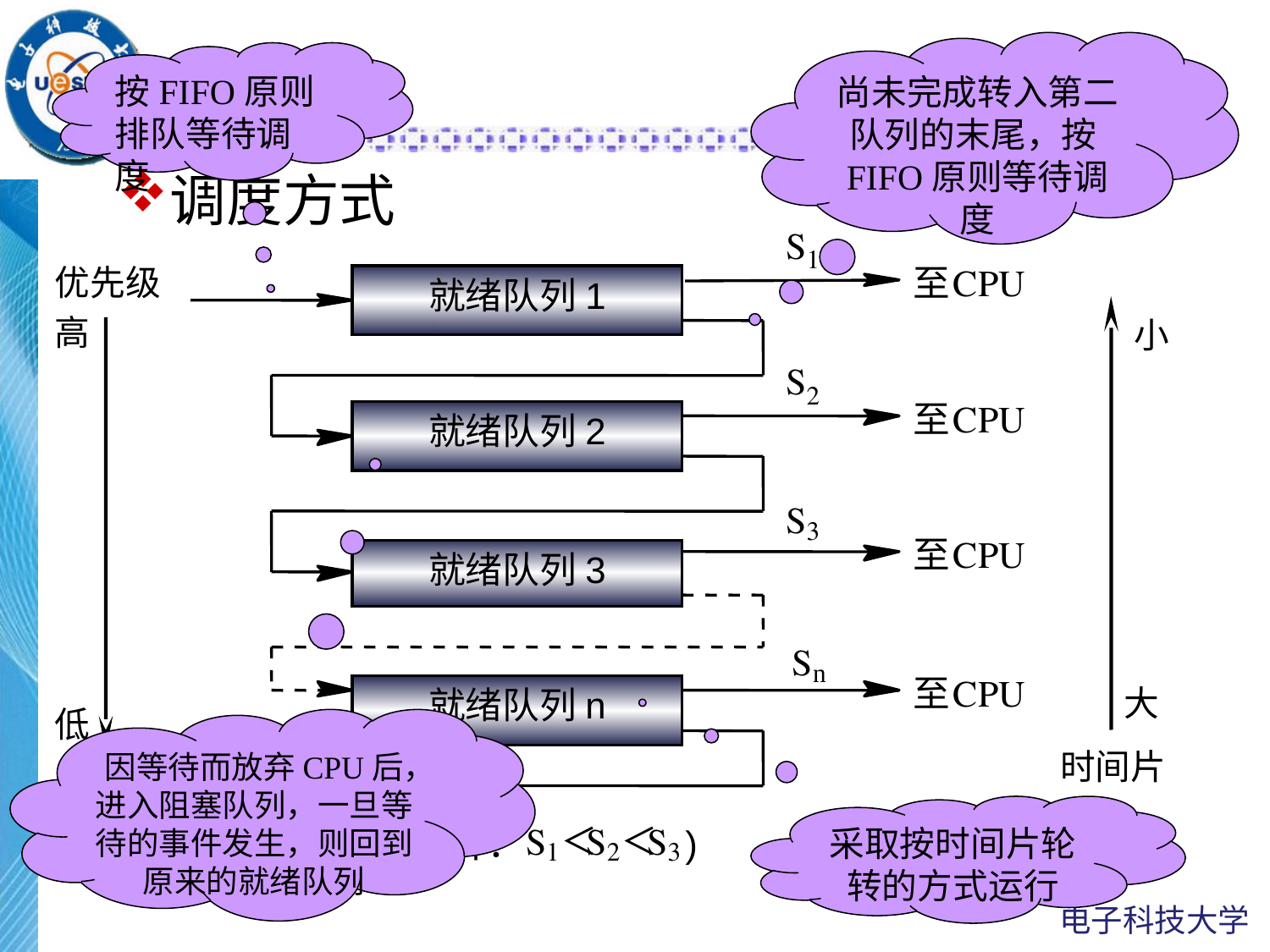

尚未完成转入第二队列的末尾，按FIFO原则等待调度
按FIFO原则排队等待调度
调度方式
S
1
优先级
高

低

至
CPU
就绪队列1

小

大
时间片

S
2

至
CPU
就绪队列2

S
3

至
CPU
就绪队列3

S
n

至
CPU
就绪队列n

因等待而放弃CPU后，进入阻塞队列，一旦等待的事件发生，则回到原来的就绪队列

采取按时间片轮转的方式运行
S
＜
S
＜
S
(时间片：
)
1
2
3